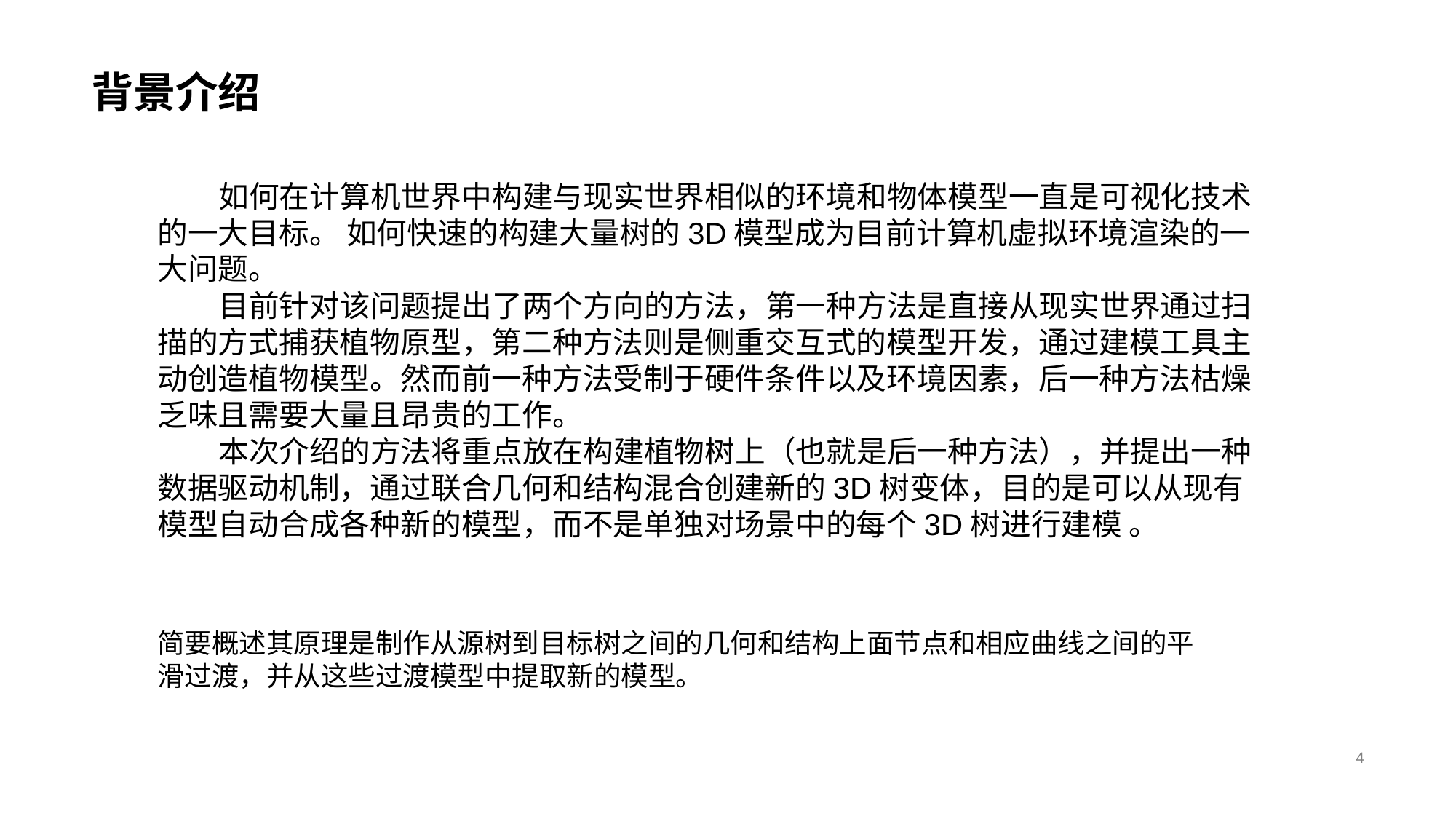

# 背景介绍
        如何在计算机世界中构建与现实世界相似的环境和物体模型一直是可视化技术的一大目标。 如何快速的构建大量树的3D模型成为目前计算机虚拟环境渲染的一大问题。
        目前针对该问题提出了两个方向的方法，第一种方法是直接从现实世界通过扫描的方式捕获植物原型，第二种方法则是侧重交互式的模型开发，通过建模工具主动创造植物模型。然而前一种方法受制于硬件条件以及环境因素，后一种方法枯燥乏味且需要大量且昂贵的工作。
        本次介绍的方法将重点放在构建植物树上（也就是后一种方法），并提出一种数据驱动机制，通过联合几何和结构混合创建新的3D树变体，目的是可以从现有模型自动合成各种新的模型，而不是单独对场景中的每个3D树进行建模 。
简要概述其原理是制作从源树到目标树之间的几何和结构上面节点和相应曲线之间的平滑过渡，并从这些过渡模型中提取新的模型。
4